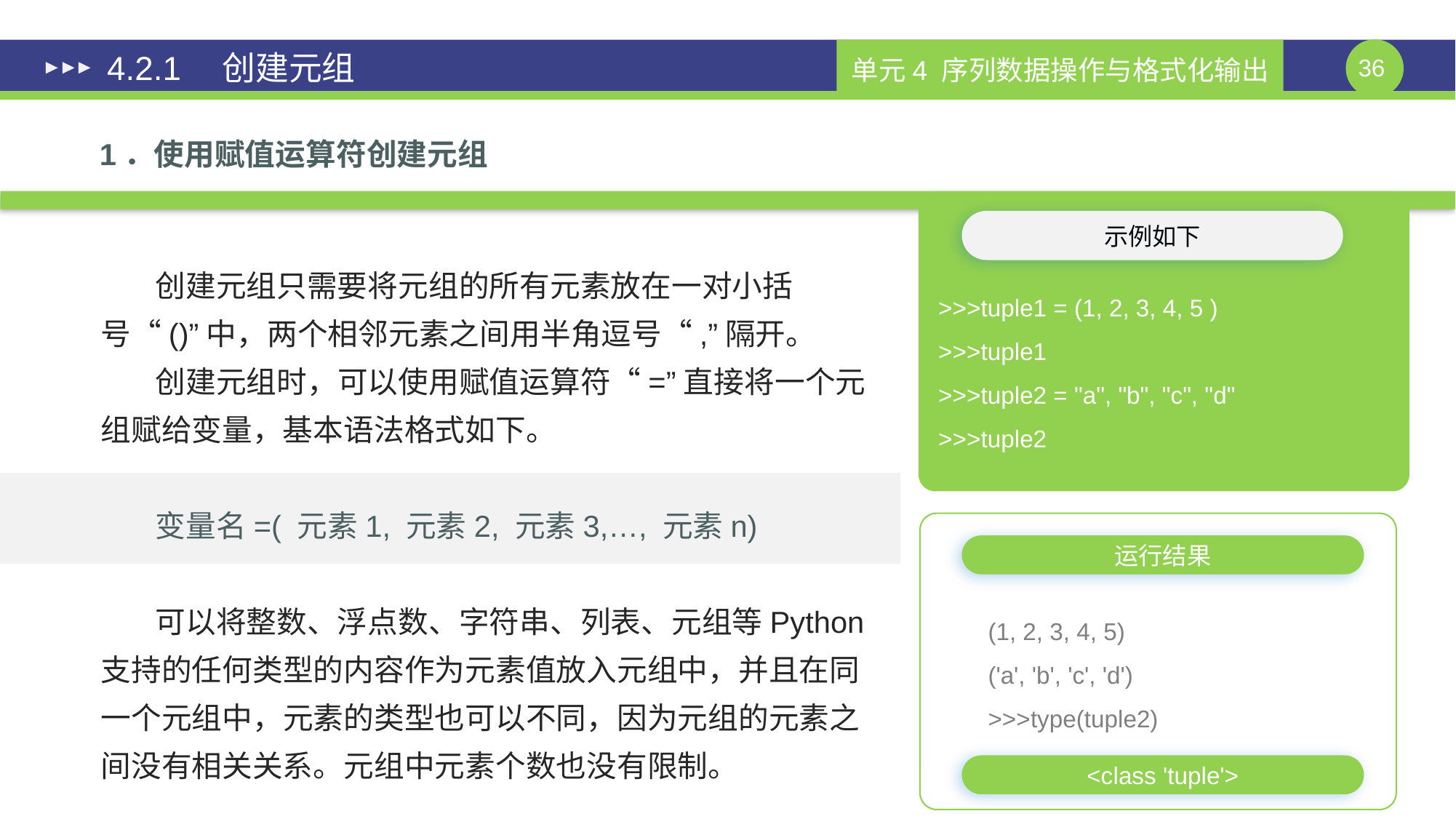

# 4.2.1　创建元组
1．使用赋值运算符创建元组

示例如下
创建元组只需要将元组的所有元素放在一对小括号“()”中，两个相邻元素之间用半角逗号“,”隔开。
创建元组时，可以使用赋值运算符“=”直接将一个元组赋给变量，基本语法格式如下。

变量名=( 元素1, 元素2, 元素3,…, 元素n)

可以将整数、浮点数、字符串、列表、元组等Python 支持的任何类型的内容作为元素值放入元组中，并且在同一个元组中，元素的类型也可以不同，因为元组的元素之间没有相关关系。元组中元素个数也没有限制。
>>>tuple1 = (1, 2, 3, 4, 5 )
>>>tuple1
>>>tuple2 = "a", "b", "c", "d"
>>>tuple2

运行结果
(1, 2, 3, 4, 5)
('a', 'b', 'c', 'd')
>>>type(tuple2)
<class 'tuple'>